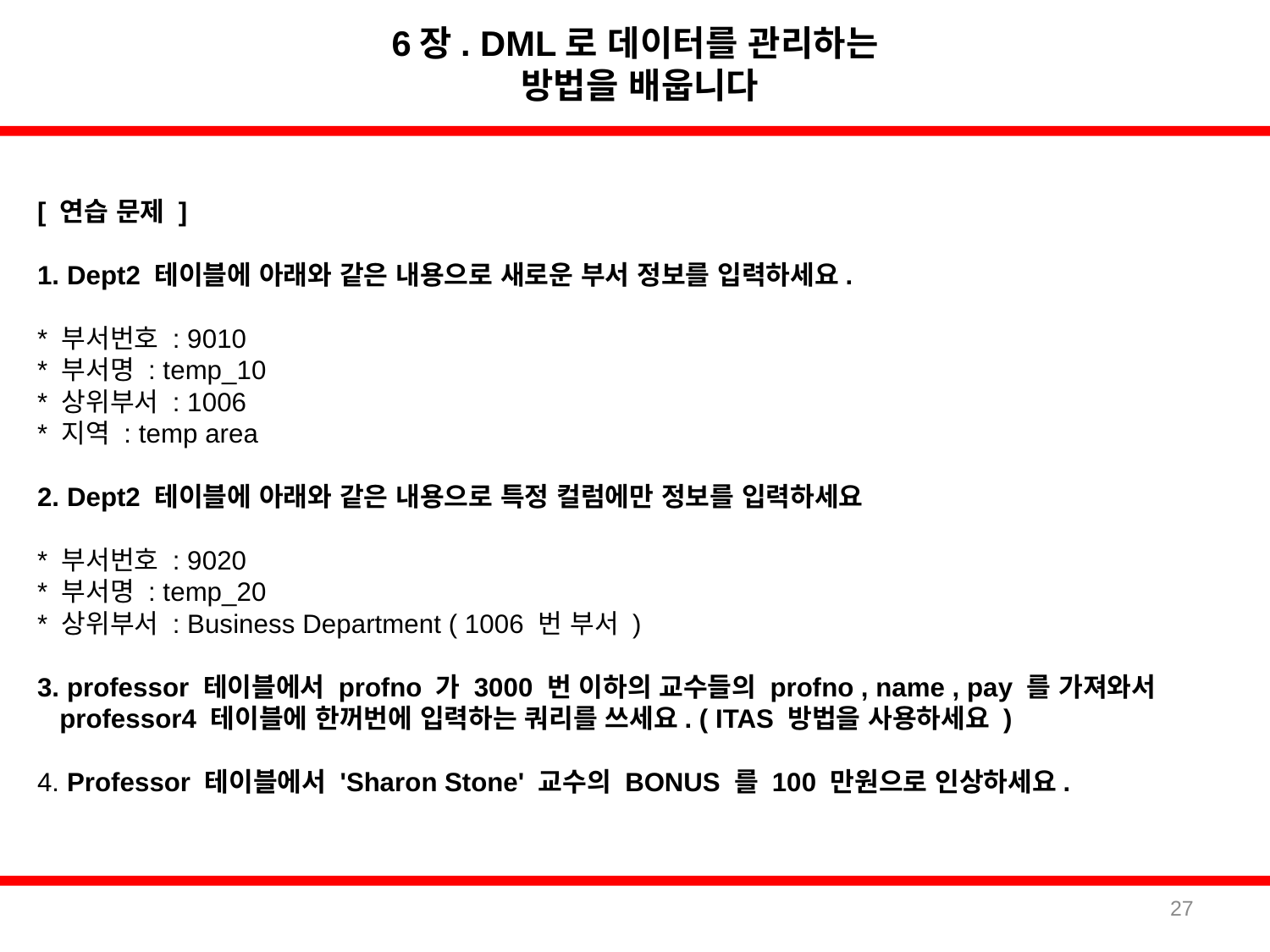

6장. DML로 데이터를 관리하는
방법을 배웁니다

[ 연습 문제 ]

1. Dept2 테이블에 아래와 같은 내용으로 새로운 부서 정보를 입력하세요.

* 부서번호 : 9010
* 부서명 : temp_10
* 상위부서 : 1006
* 지역 : temp area

2. Dept2 테이블에 아래와 같은 내용으로 특정 컬럼에만 정보를 입력하세요

* 부서번호 : 9020
* 부서명 : temp_20
* 상위부서 : Business Department ( 1006 번 부서 )

3. professor 테이블에서 profno 가 3000 번 이하의 교수들의 profno , name , pay 를 가져와서
   professor4 테이블에 한꺼번에 입력하는 쿼리를 쓰세요. ( ITAS 방법을 사용하세요 )

4. Professor 테이블에서 'Sharon Stone' 교수의 BONUS 를 100 만원으로 인상하세요.

27